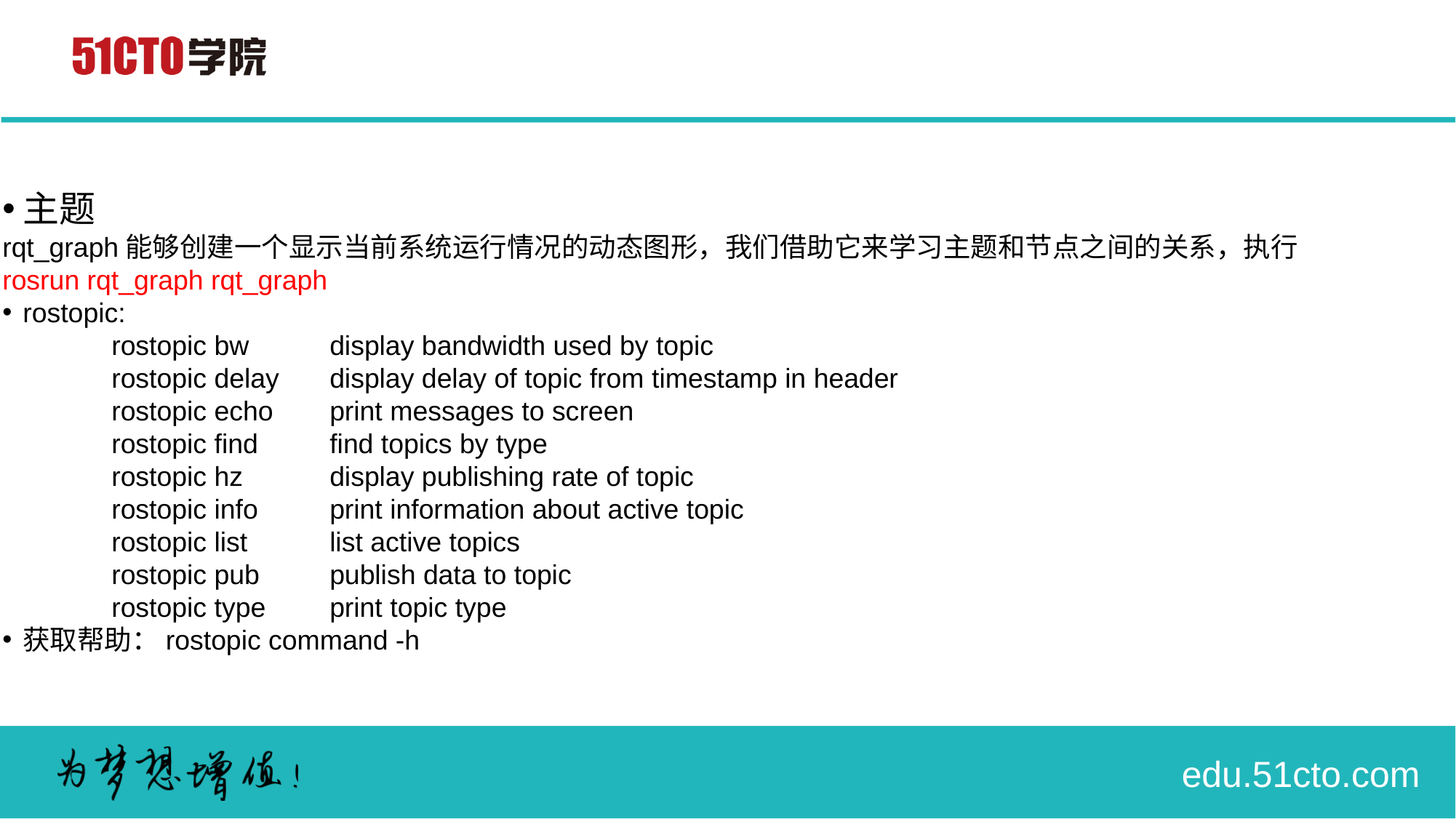

# 主题
rqt_graph能够创建一个显示当前系统运行情况的动态图形，我们借助它来学习主题和节点之间的关系，执行
rosrun rqt_graph rqt_graph
rostopic:
	rostopic bw	display bandwidth used by topic
	rostopic delay	display delay of topic from timestamp in header
	rostopic echo	print messages to screen
	rostopic find	find topics by type
	rostopic hz	display publishing rate of topic
	rostopic info	print information about active topic
	rostopic list	list active topics
	rostopic pub	publish data to topic
	rostopic type	print topic type
获取帮助：rostopic command -h